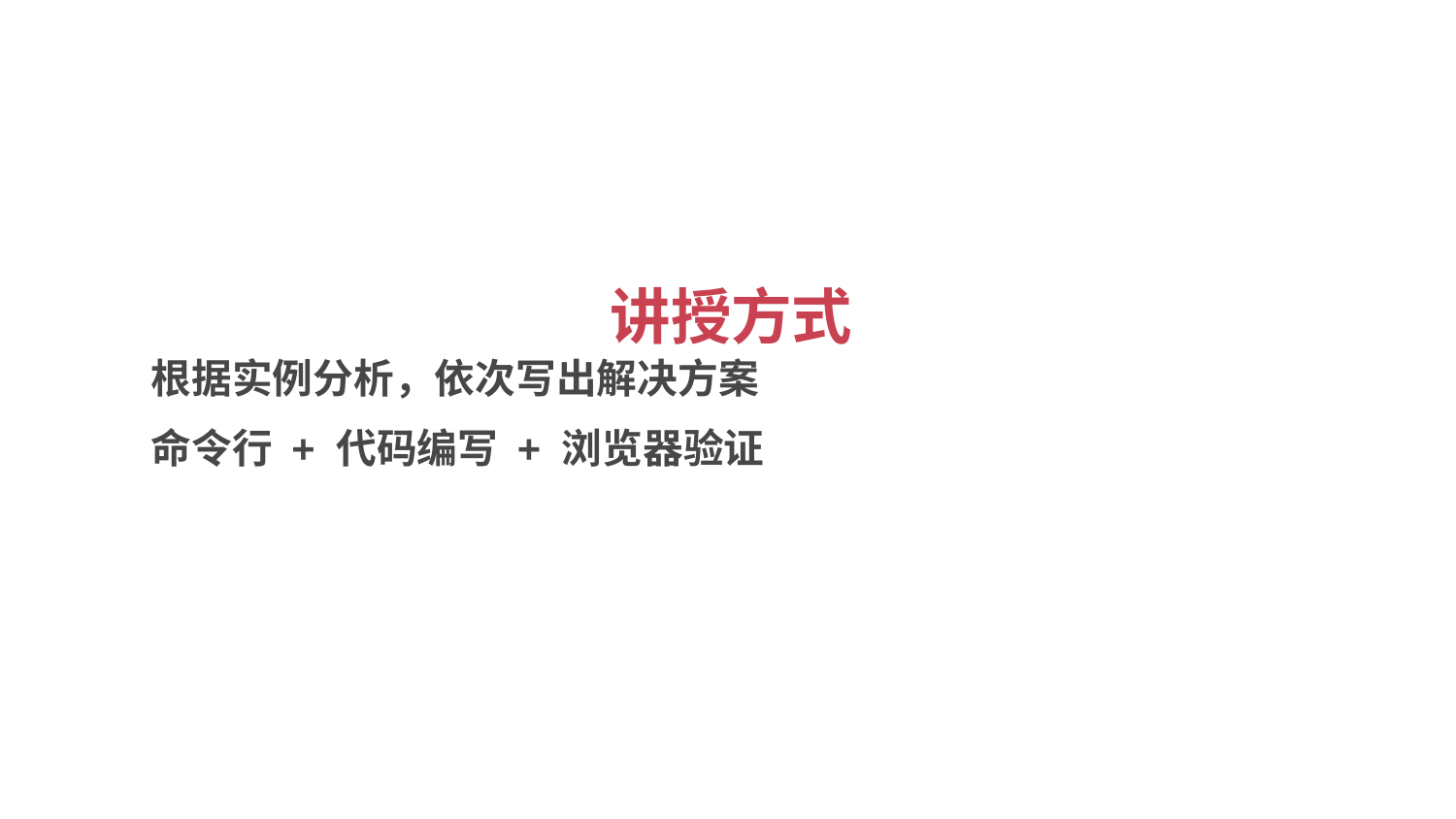

# 讲授方式
根据实例分析，依次写出解决方案
命令行 + 代码编写 + 浏览器验证